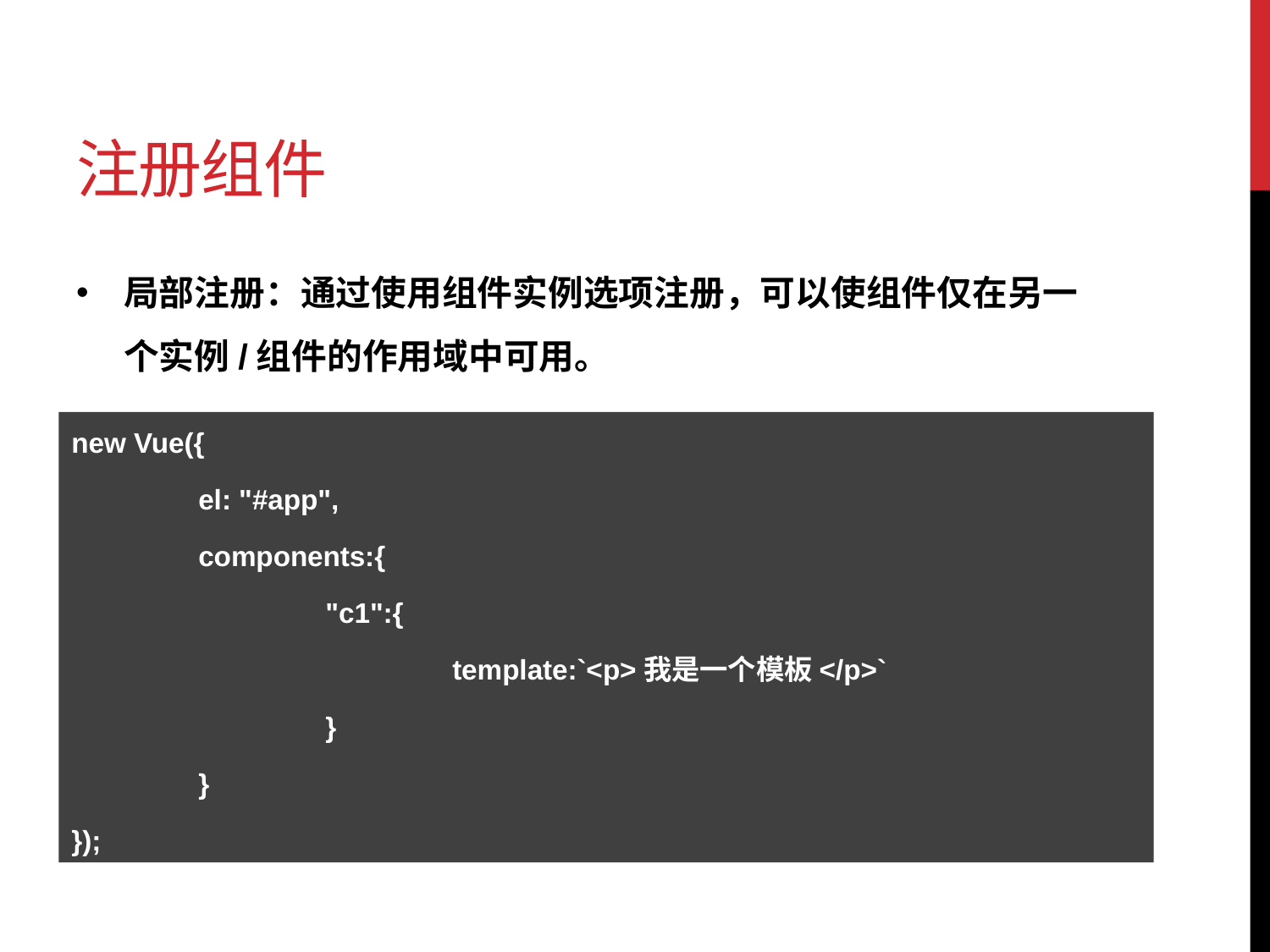

# 注册组件
局部注册：通过使用组件实例选项注册，可以使组件仅在另一个实例/组件的作用域中可用。

new Vue({
	el: "#app",
	components:{
		"c1":{
			template:`<p>我是一个模板</p>`
		}
	}
});